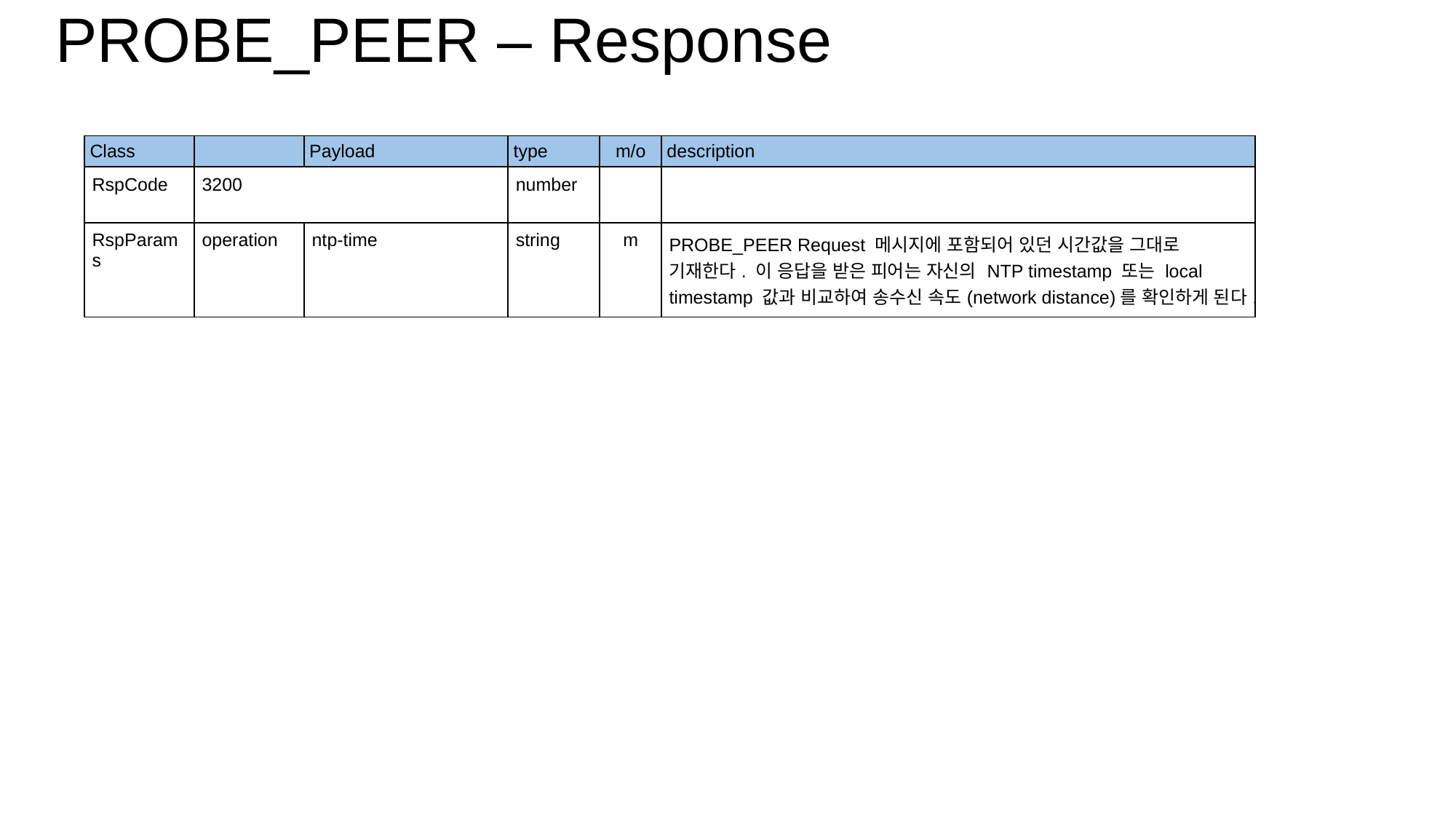

# PROBE_PEER – Response
| Class |  | Payload | type | m/o | description |
| --- | --- | --- | --- | --- | --- |
| RspCode | 3200 |  | number |  |  |
| RspParams | operation | ntp-time | string | m | PROBE\_PEER Request 메시지에 포함되어 있던 시간값을 그대로 기재한다. 이 응답을 받은 피어는 자신의 NTP timestamp 또는 local timestamp 값과 비교하여 송수신 속도(network distance)를 확인하게 된다. |